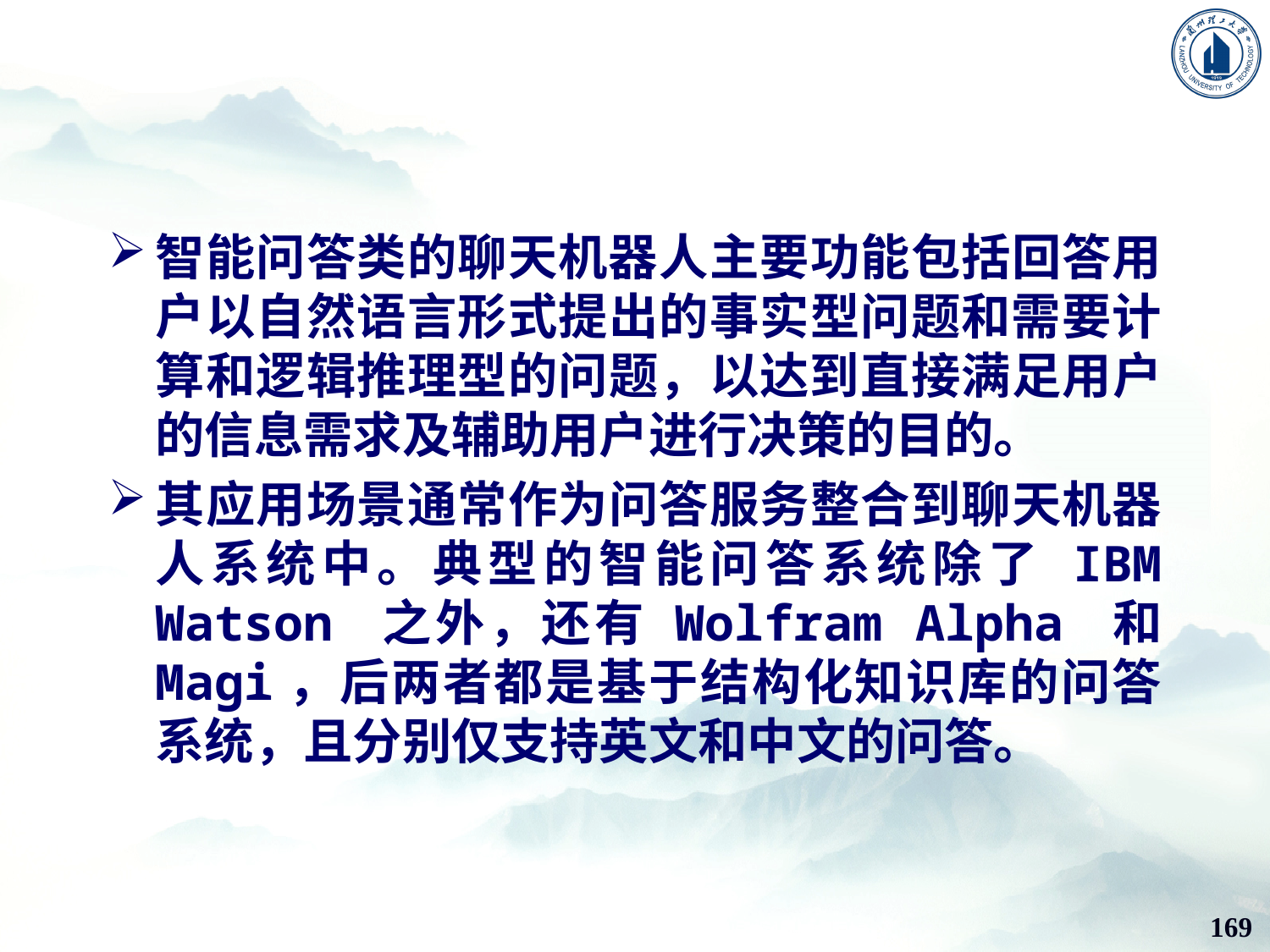

智能问答类的聊天机器人主要功能包括回答用户以自然语言形式提出的事实型问题和需要计算和逻辑推理型的问题，以达到直接满足用户的信息需求及辅助用户进行决策的目的。
其应用场景通常作为问答服务整合到聊天机器人系统中。典型的智能问答系统除了 IBM Watson 之外，还有 Wolfram Alpha 和 Magi，后两者都是基于结构化知识库的问答系统，且分别仅支持英文和中文的问答。

169